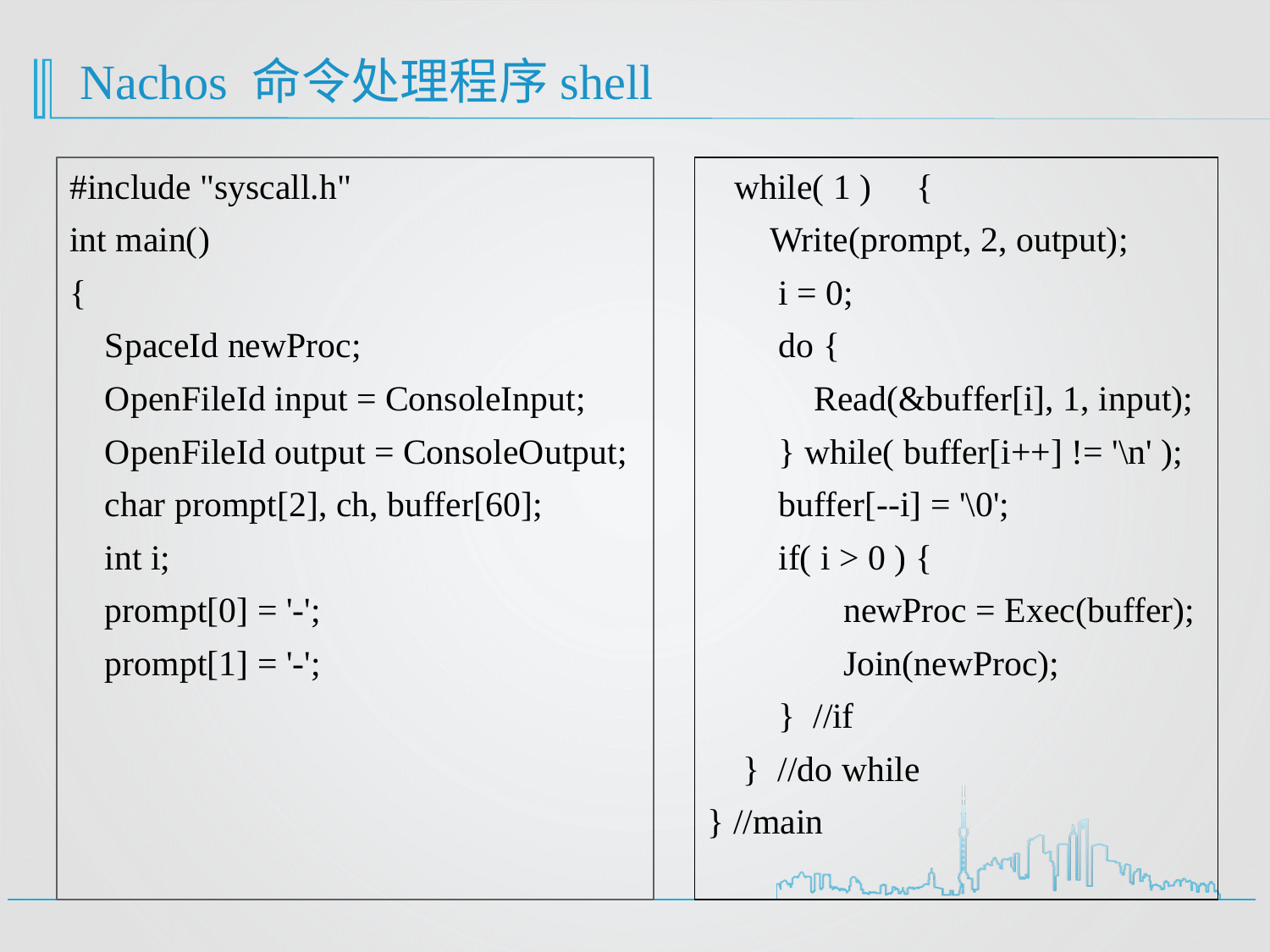

# Nachos 命令处理程序shell
#include "syscall.h"
int main()
{
    SpaceId newProc;
    OpenFileId input = ConsoleInput;
    OpenFileId output = ConsoleOutput;
    char prompt[2], ch, buffer[60];
    int i;
    prompt[0] = '-';
    prompt[1] = '-';
   while( 1 )     {
       Write(prompt, 2, output);
        i = 0;
        do {
            Read(&buffer[i], 1, input);
        } while( buffer[i++] != '\n' );
        buffer[--i] = '\0';
        if( i > 0 ) {
  	 newProc = Exec(buffer);
	 Join(newProc);
        }  //if
    }  //do while
} //main